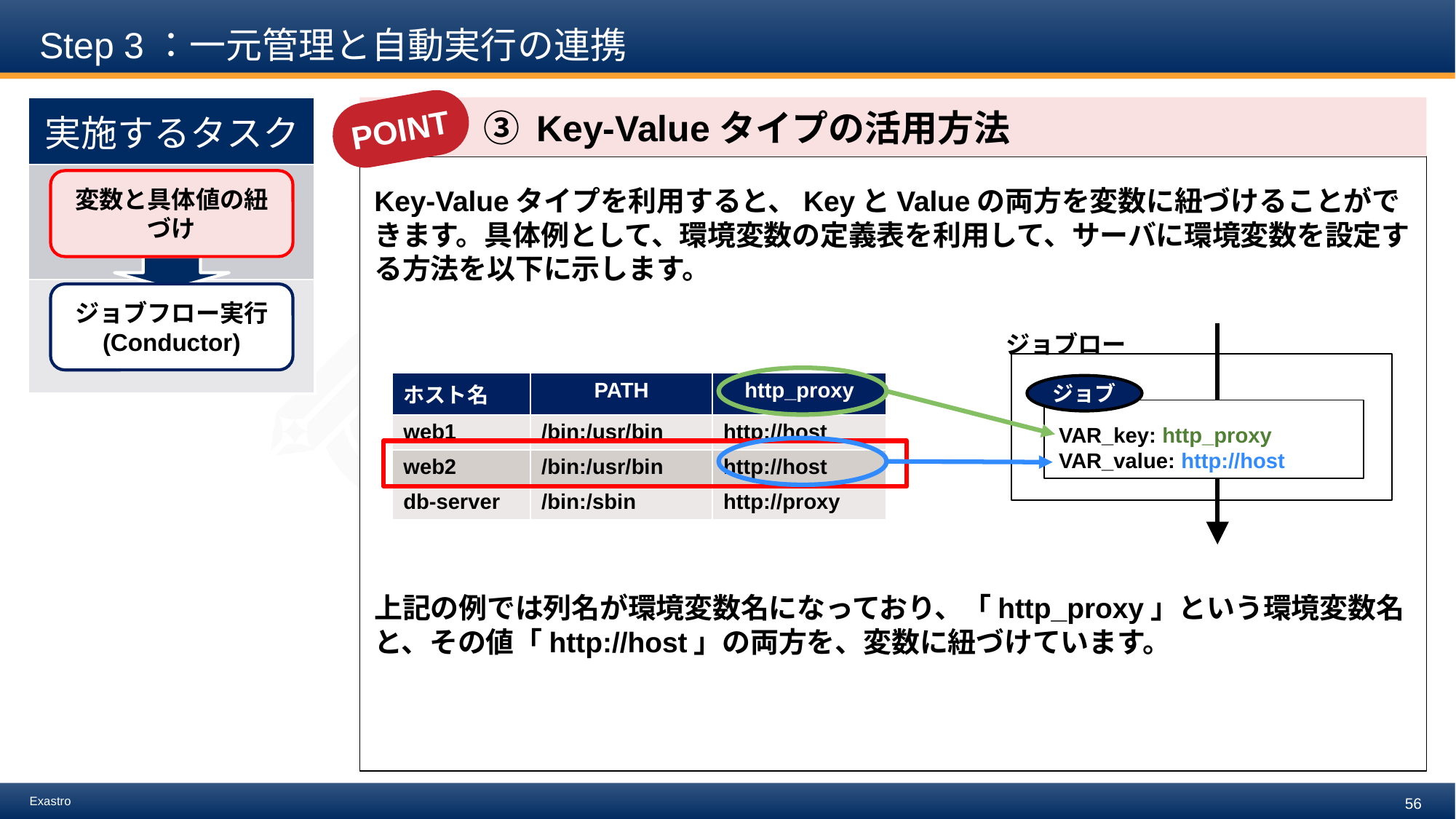

# Step 3：一元管理と自動実行の連携
POINT
| 実施するタスク |
| --- |
|  |
|  |
　　　③ Key-Valueタイプの活用方法

Key-Valueタイプを利用すると、KeyとValueの両方を変数に紐づけることができます。具体例として、環境変数の定義表を利用して、サーバに環境変数を設定する方法を以下に示します。

上記の例では列名が環境変数名になっており、「http_proxy」という環境変数名と、その値「http://host」の両方を、変数に紐づけています。

変数と具体値の紐づけ

ジョブフロー実行
(Conductor)
ジョブロー

| ホスト名 | PATH | http\_proxy |
| --- | --- | --- |
| web1 | /bin:/usr/bin | http://host |
| web2 | /bin:/usr/bin | http://host |
| db-server | /bin:/sbin | http://proxy |
ジョブ

VAR_key: http_proxy
VAR_value: http://host